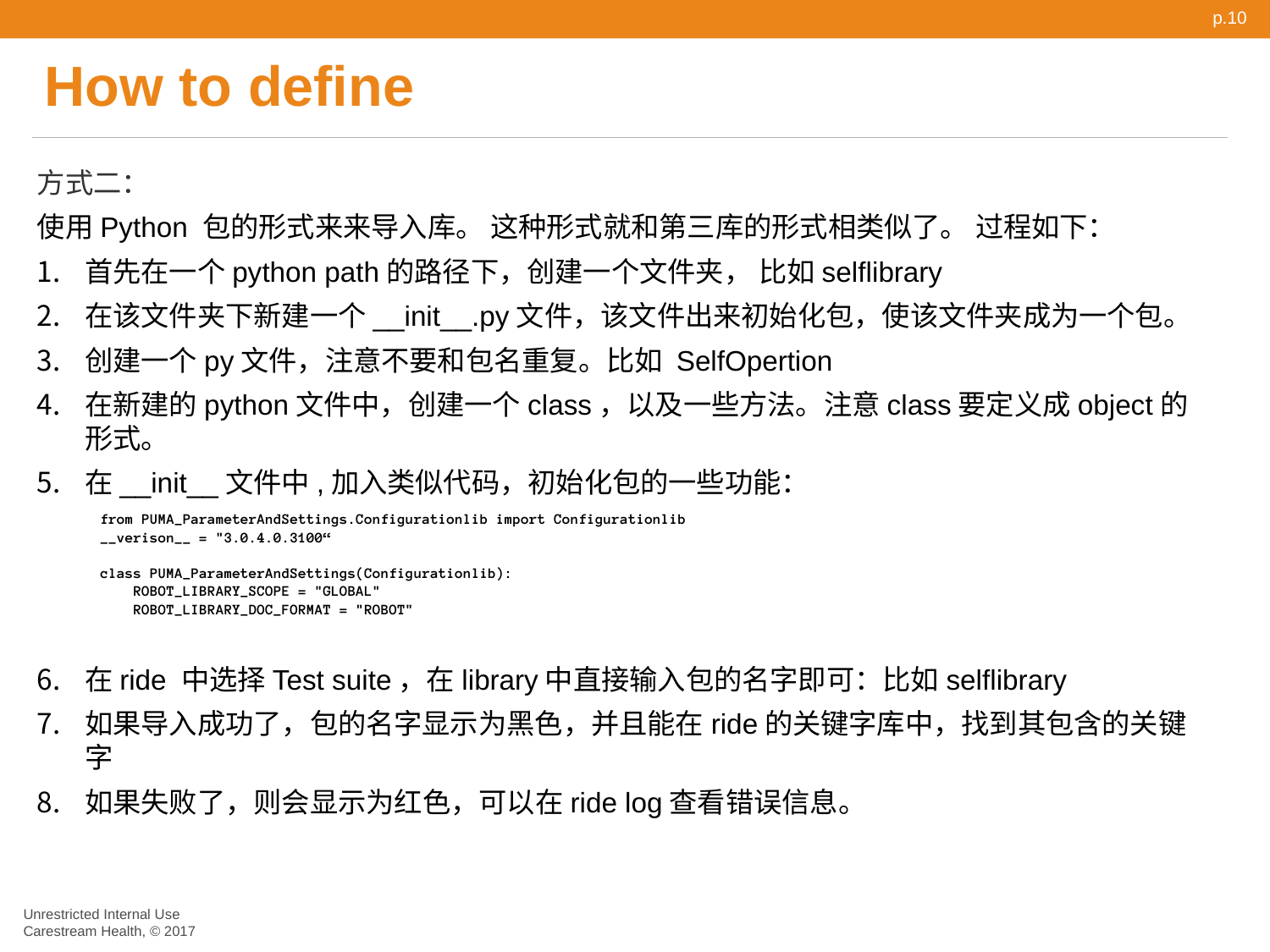

p.10
# How to define
方式二：
使用Python 包的形式来来导入库。 这种形式就和第三库的形式相类似了。 过程如下：
首先在一个python path的路径下，创建一个文件夹， 比如selflibrary
在该文件夹下新建一个__init__.py文件，该文件出来初始化包，使该文件夹成为一个包。
创建一个py文件，注意不要和包名重复。比如 SelfOpertion
在新建的python文件中，创建一个class，以及一些方法。注意class要定义成object的形式。
在__init__文件中,加入类似代码，初始化包的一些功能：
from PUMA_ParameterAndSettings.Configurationlib import Configurationlib
__verison__ = "3.0.4.0.3100“
class PUMA_ParameterAndSettings(Configurationlib):
    ROBOT_LIBRARY_SCOPE = "GLOBAL"
    ROBOT_LIBRARY_DOC_FORMAT = "ROBOT"

在ride 中选择Test suite，在library中直接输入包的名字即可：比如selflibrary
如果导入成功了，包的名字显示为黑色，并且能在ride的关键字库中，找到其包含的关键字
如果失败了，则会显示为红色，可以在ride log查看错误信息。

Unrestricted Internal Use
Carestream Health, © 2017